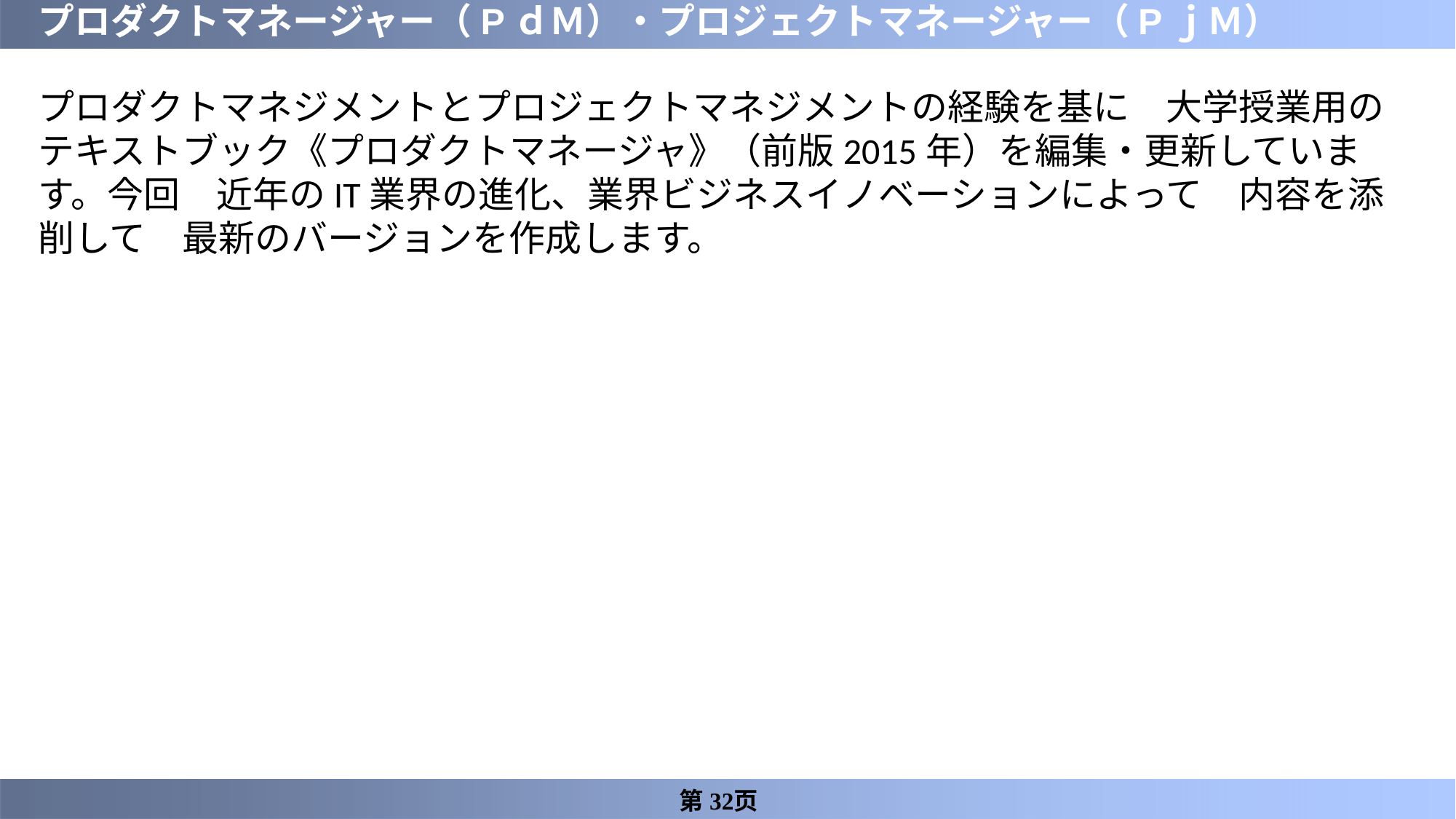

# プロダクトマネージャー（PｄＭ）・プロジェクトマネージャー（PｊＭ）
プロダクトマネジメントとプロジェクトマネジメントの経験を基に　大学授業用のテキストブック《プロダクトマネージャ》（前版2015年）を編集・更新しています。今回　近年のIT業界の進化、業界ビジネスイノベーションによって　内容を添削して　最新のバージョンを作成します。
第32页